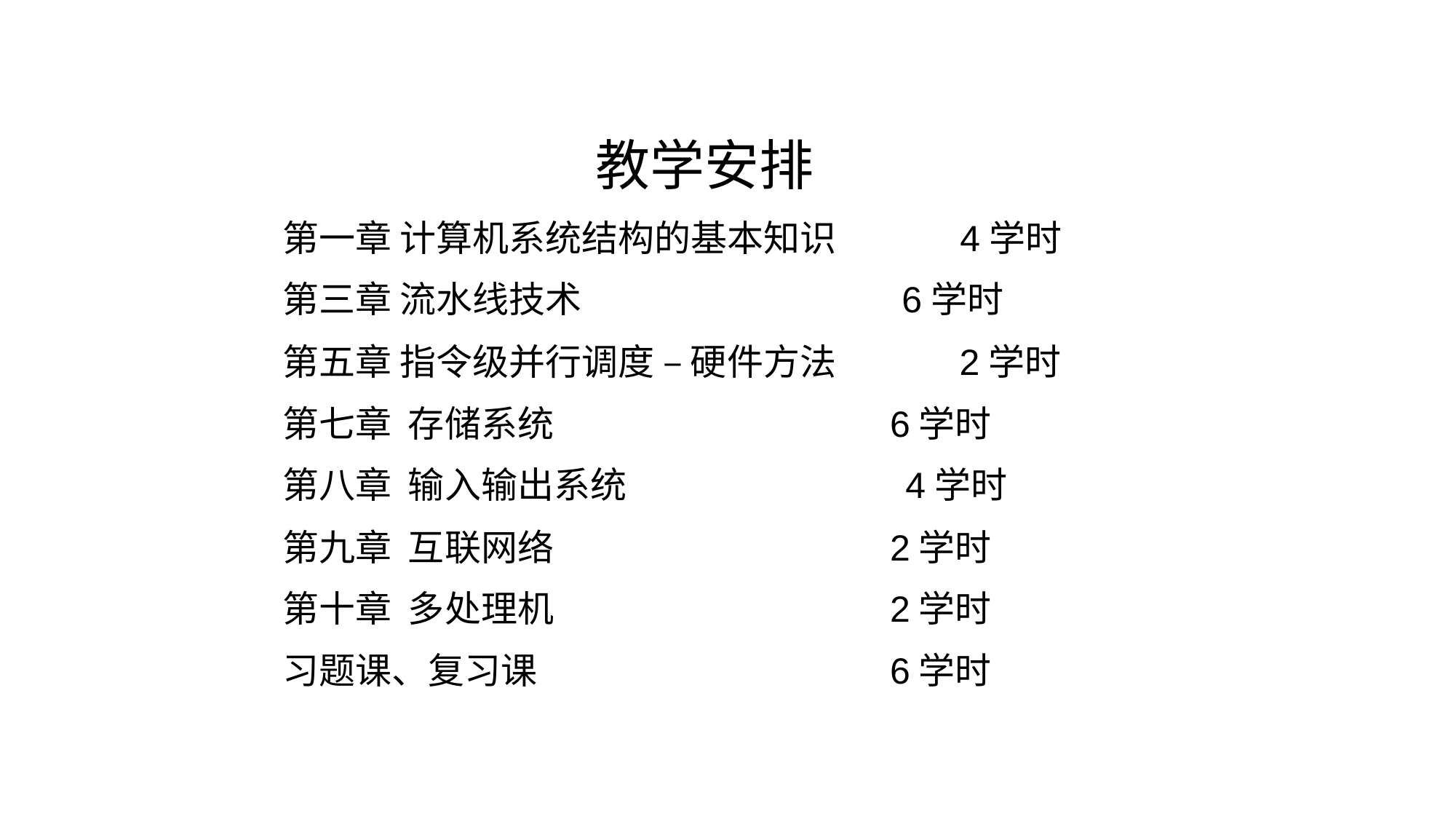

教学安排
第一章 计算机系统结构的基本知识              4学时
第三章 流水线技术                                      6学时
第五章 指令级并行调度 – 硬件方法              2学时
第七章  存储系统                                        6学时
第八章  输入输出系统                                 4学时
第九章  互联网络                                        2学时
第十章  多处理机                                        2学时
习题课、复习课                                          6学时